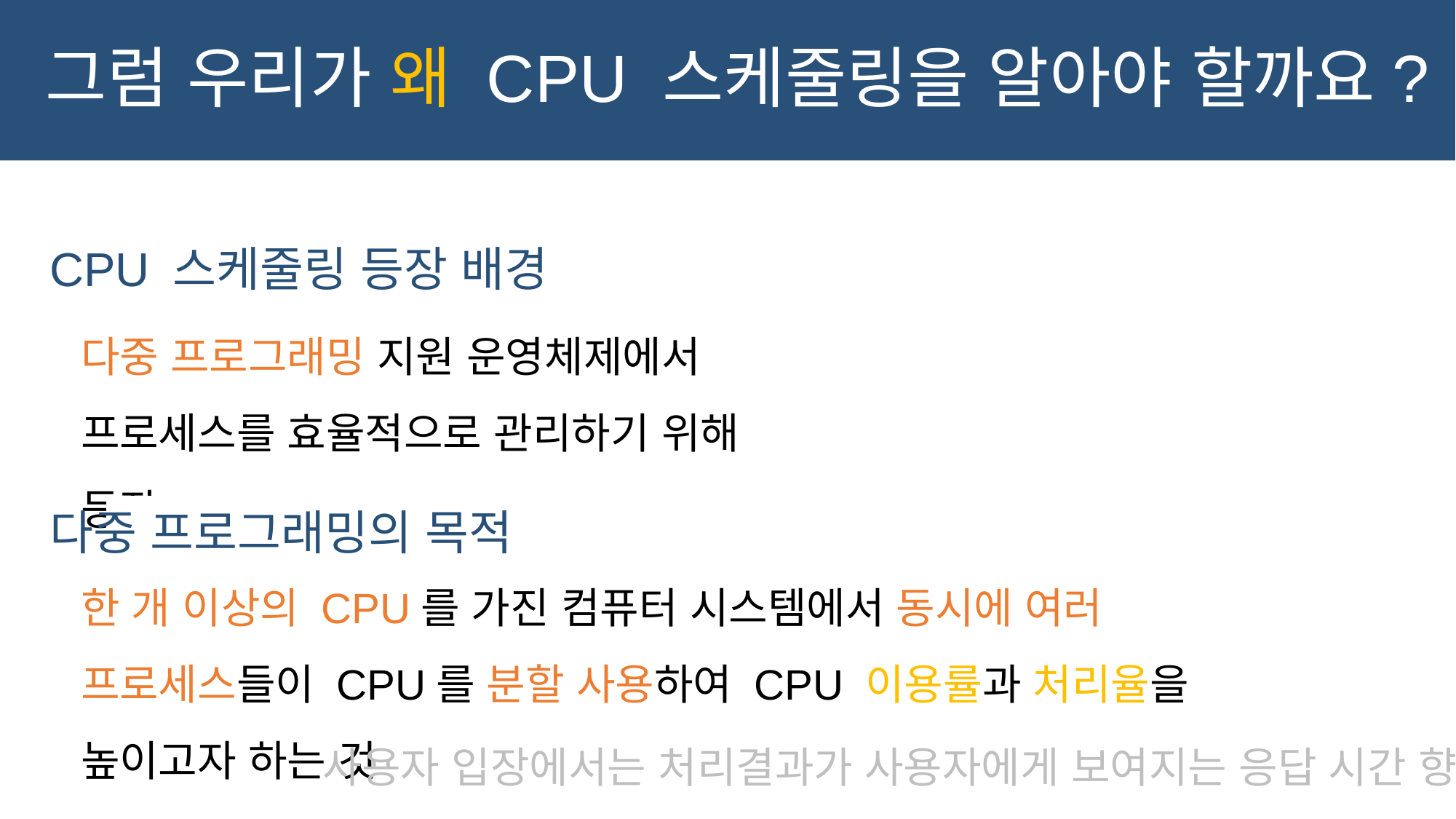

# 그럼 우리가 왜 CPU 스케줄링을 알아야 할까요?
CPU 스케줄링 등장 배경
다중 프로그래밍 지원 운영체제에서
프로세스를 효율적으로 관리하기 위해 등장
다중 프로그래밍의 목적

한 개 이상의 CPU를 가진 컴퓨터 시스템에서 동시에 여러 프로세스들이 CPU를 분할 사용하여 CPU 이용률과 처리율을 높이고자 하는 것
사용자 입장에서는 처리결과가 사용자에게 보여지는 응답 시간 향상